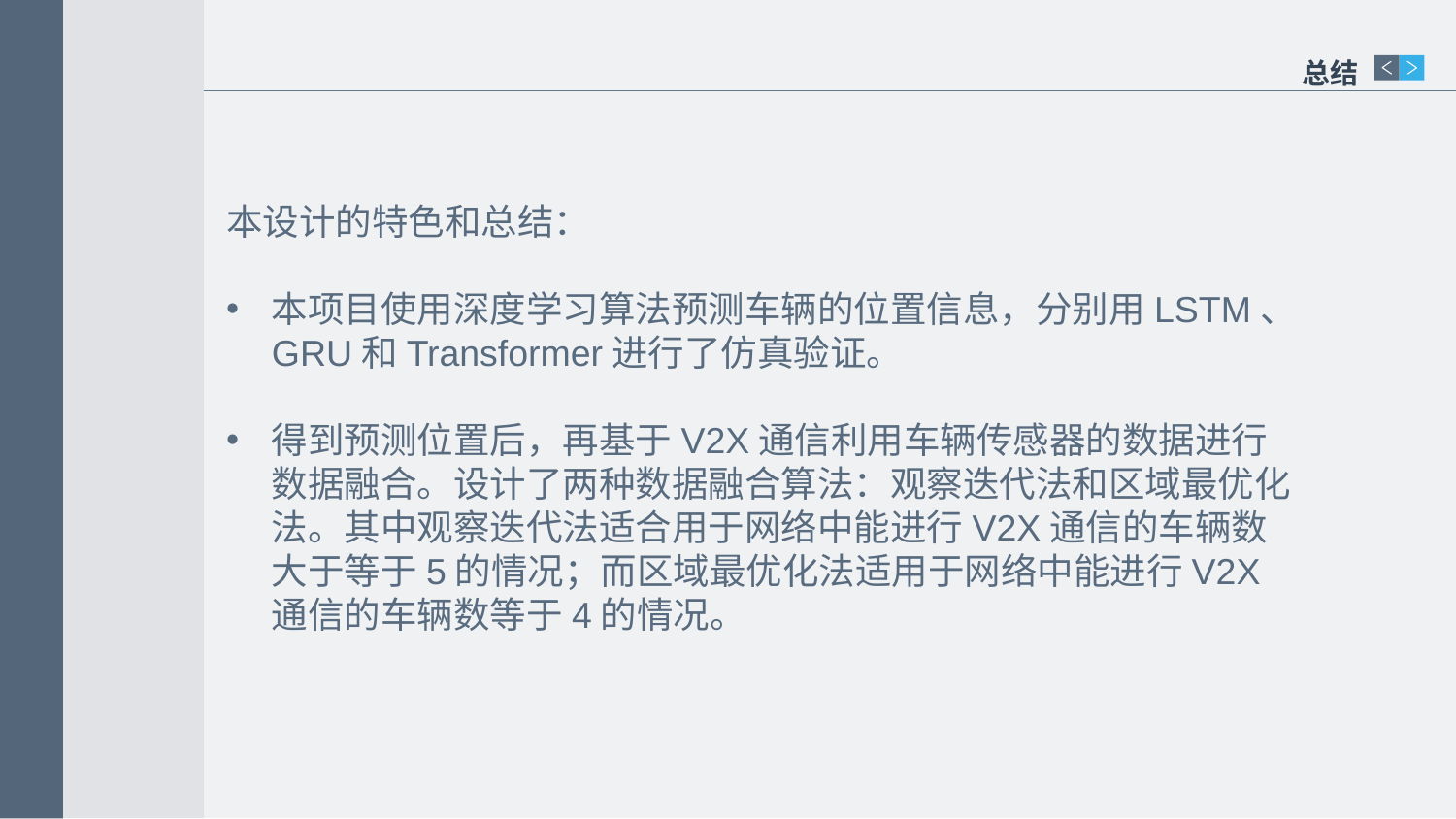

总结

本设计的特色和总结：

本项目使用深度学习算法预测车辆的位置信息，分别用LSTM、GRU和Transformer进行了仿真验证。

得到预测位置后，再基于V2X通信利用车辆传感器的数据进行数据融合。设计了两种数据融合算法：观察迭代法和区域最优化法。其中观察迭代法适合用于网络中能进行V2X通信的车辆数大于等于5的情况；而区域最优化法适用于网络中能进行V2X通信的车辆数等于4的情况。